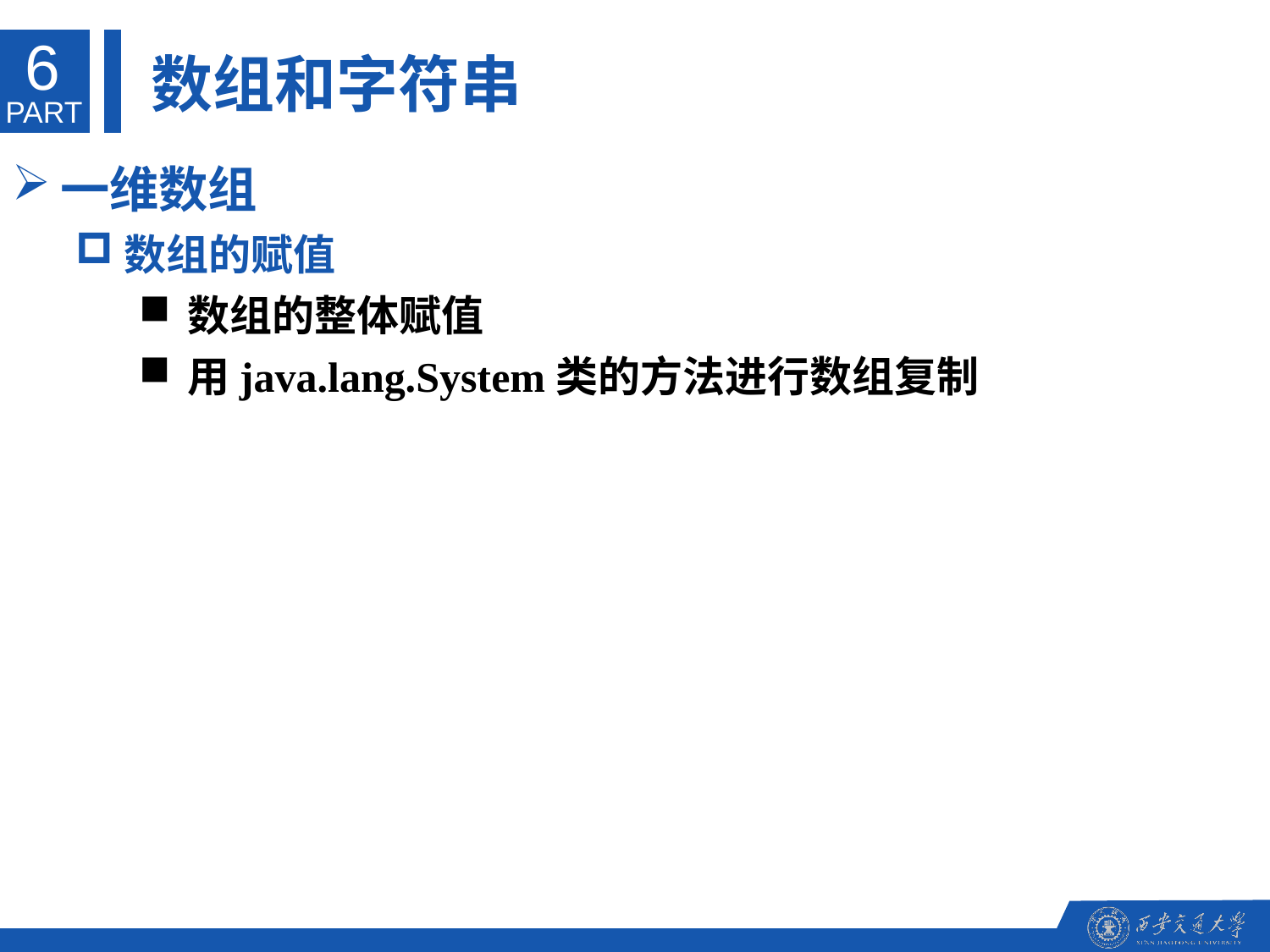

6
数组和字符串
PART
一维数组
数组的赋值
数组的整体赋值
用java.lang.System类的方法进行数组复制